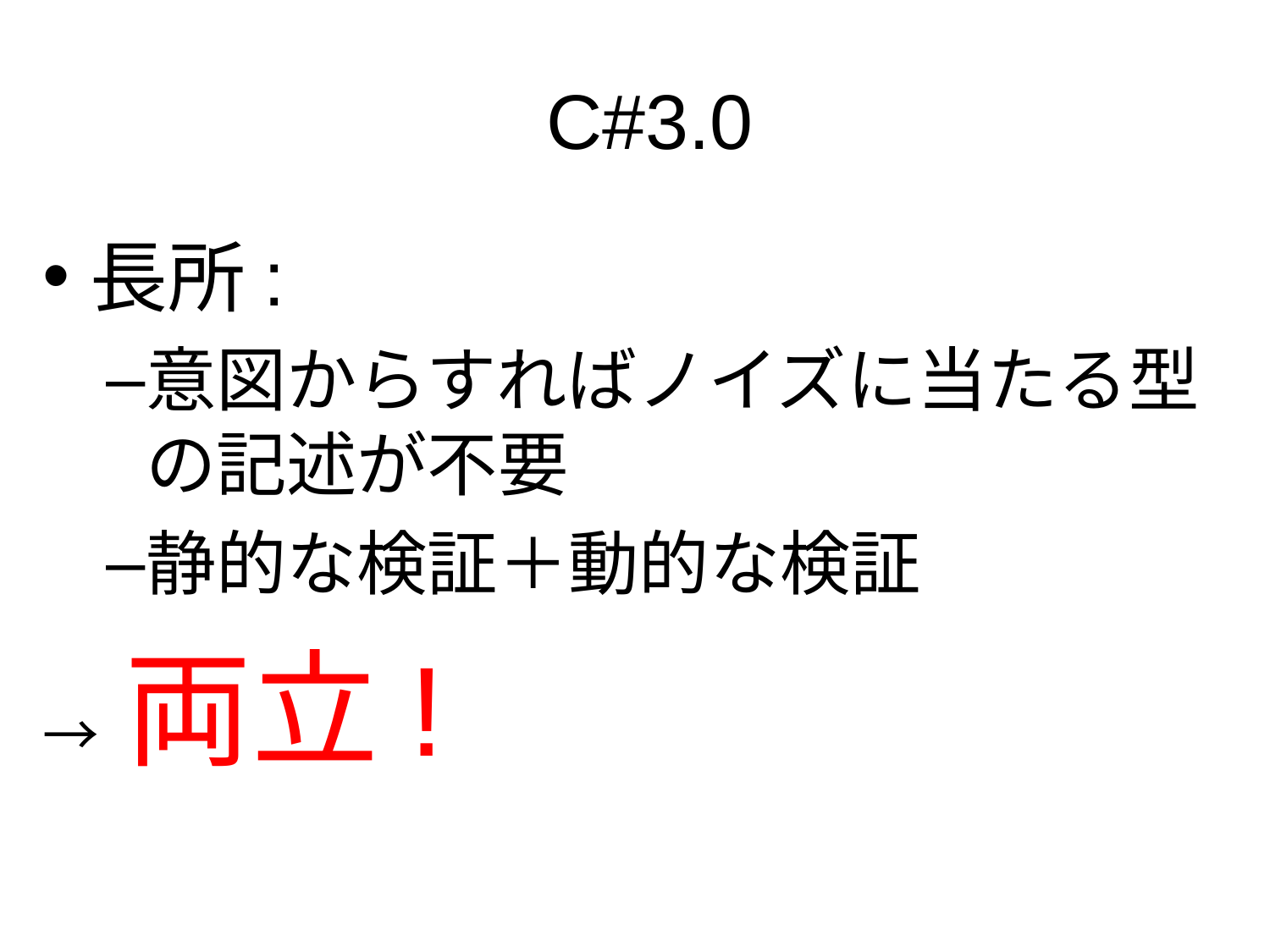

# C#3.0
長所:
意図からすればノイズに当たる型の記述が不要
静的な検証＋動的な検証
→ 両立!